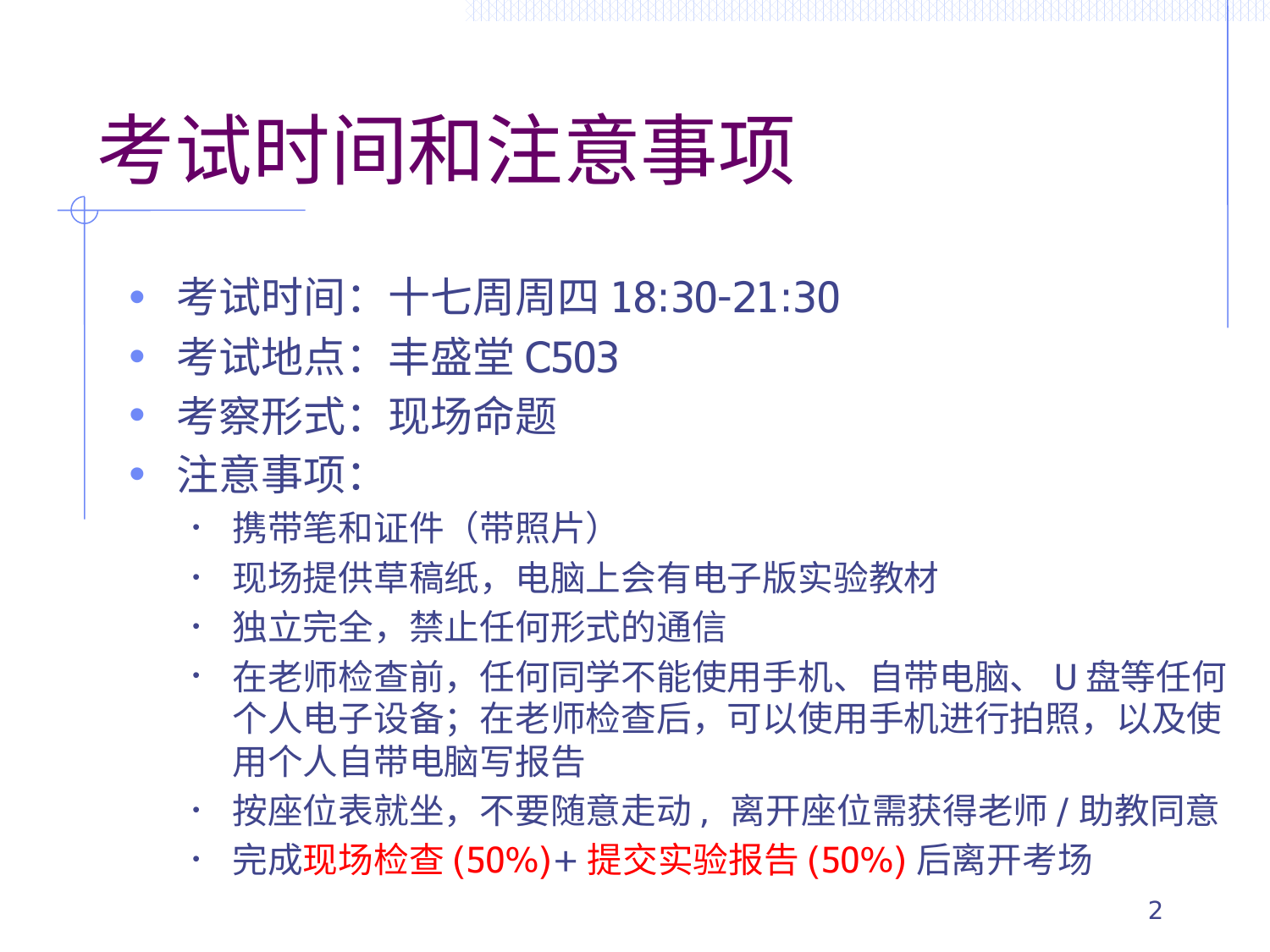

# 考试时间和注意事项
考试时间：十七周周四18:30-21:30
考试地点：丰盛堂C503
考察形式：现场命题
注意事项：
携带笔和证件（带照片）
现场提供草稿纸，电脑上会有电子版实验教材
独立完全，禁止任何形式的通信
在老师检查前，任何同学不能使用手机、自带电脑、U盘等任何个人电子设备；在老师检查后，可以使用手机进行拍照，以及使用个人自带电脑写报告
按座位表就坐，不要随意走动, 离开座位需获得老师/助教同意
完成现场检查(50%)+提交实验报告(50%)后离开考场

2